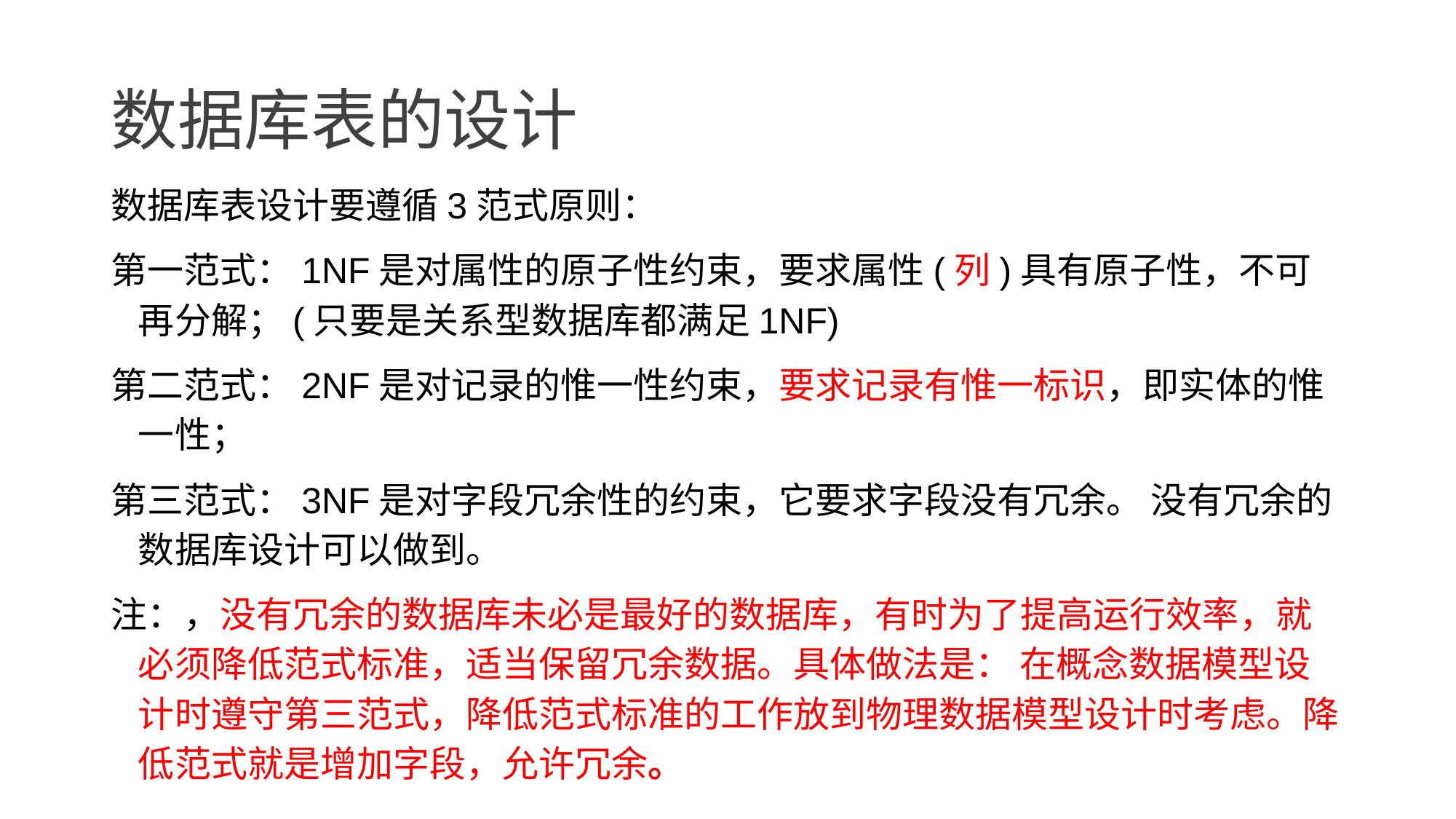

# 数据库表的设计
数据库表设计要遵循3范式原则：
第一范式：1NF是对属性的原子性约束，要求属性(列)具有原子性，不可再分解；(只要是关系型数据库都满足1NF)
第二范式：2NF是对记录的惟一性约束，要求记录有惟一标识，即实体的惟一性；
第三范式：3NF是对字段冗余性的约束，它要求字段没有冗余。 没有冗余的数据库设计可以做到。
注：，没有冗余的数据库未必是最好的数据库，有时为了提高运行效率，就必须降低范式标准，适当保留冗余数据。具体做法是： 在概念数据模型设计时遵守第三范式，降低范式标准的工作放到物理数据模型设计时考虑。降低范式就是增加字段，允许冗余。